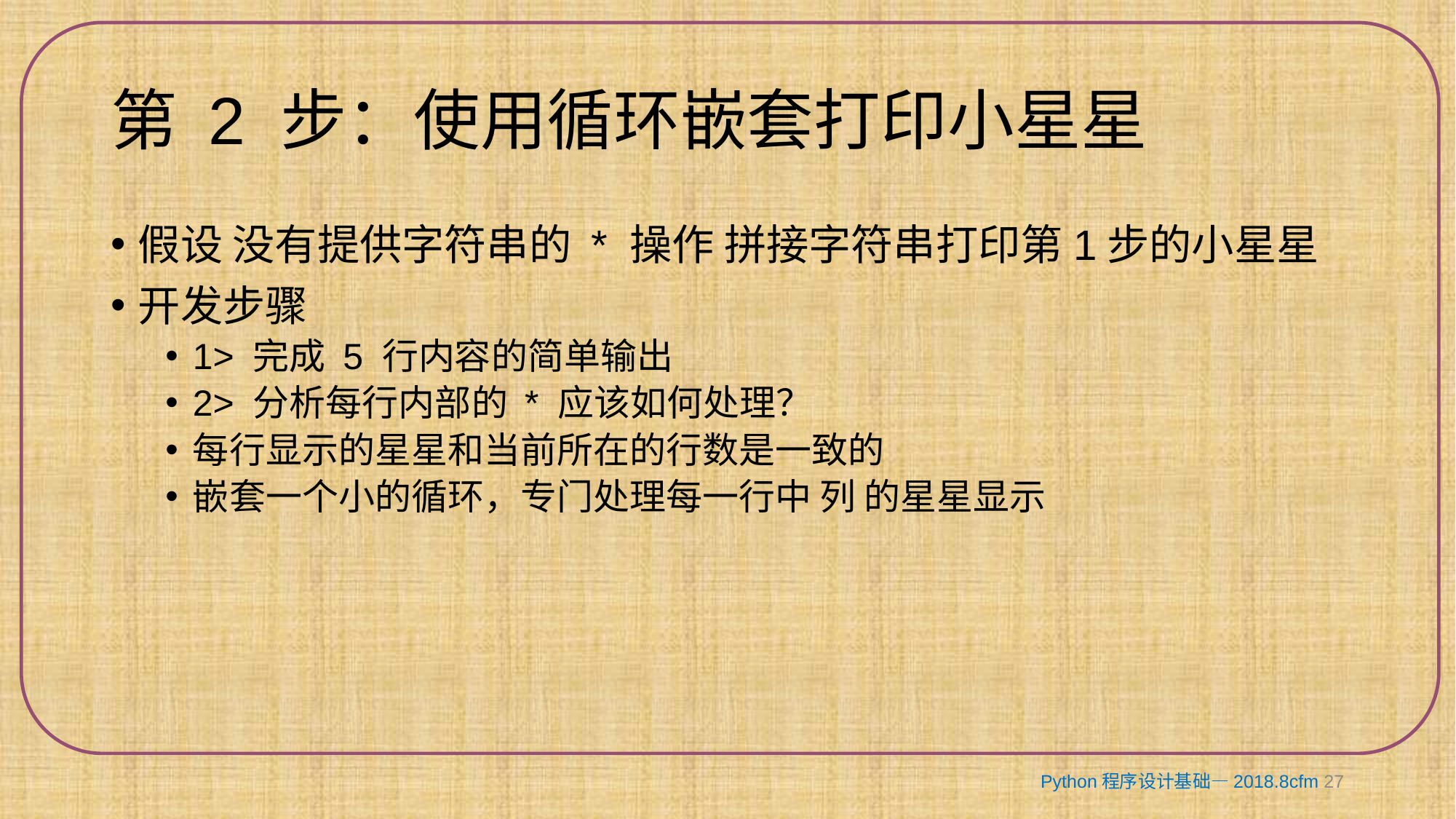

# 第 2 步：使用循环嵌套打印小星星
假设 没有提供字符串的 * 操作 拼接字符串打印第1步的小星星
开发步骤
1> 完成 5 行内容的简单输出
2> 分析每行内部的 * 应该如何处理？
每行显示的星星和当前所在的行数是一致的
嵌套一个小的循环，专门处理每一行中 列 的星星显示
Python程序设计基础—2018.8cfm 27